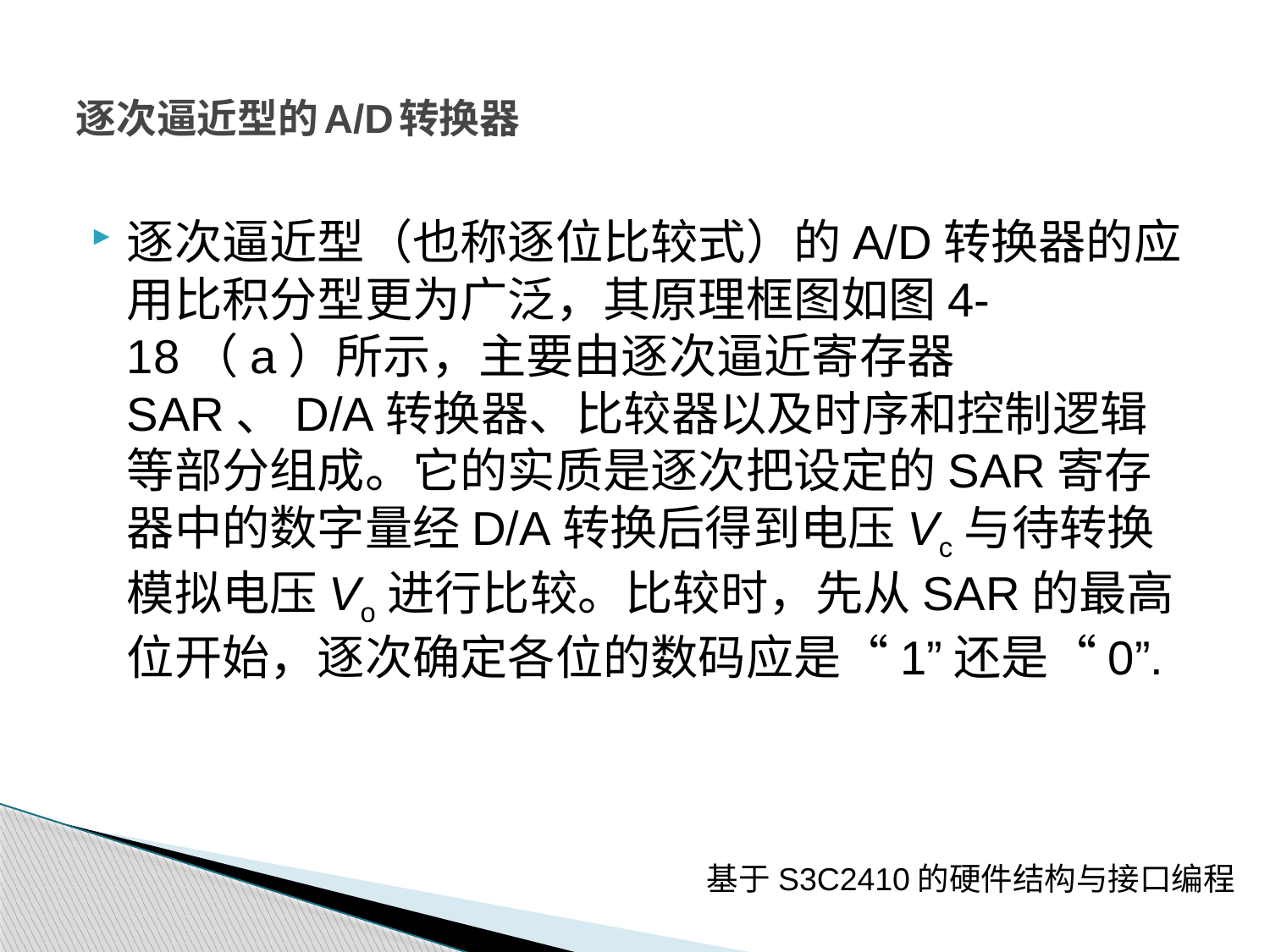

# 逐次逼近型的A/D转换器
逐次逼近型（也称逐位比较式）的A/D转换器的应用比积分型更为广泛，其原理框图如图4-18（a）所示，主要由逐次逼近寄存器SAR、D/A转换器、比较器以及时序和控制逻辑等部分组成。它的实质是逐次把设定的SAR寄存器中的数字量经D/A转换后得到电压Vc与待转换模拟电压Vo进行比较。比较时，先从SAR的最高位开始，逐次确定各位的数码应是“1”还是“0”.
基于S3C2410的硬件结构与接口编程